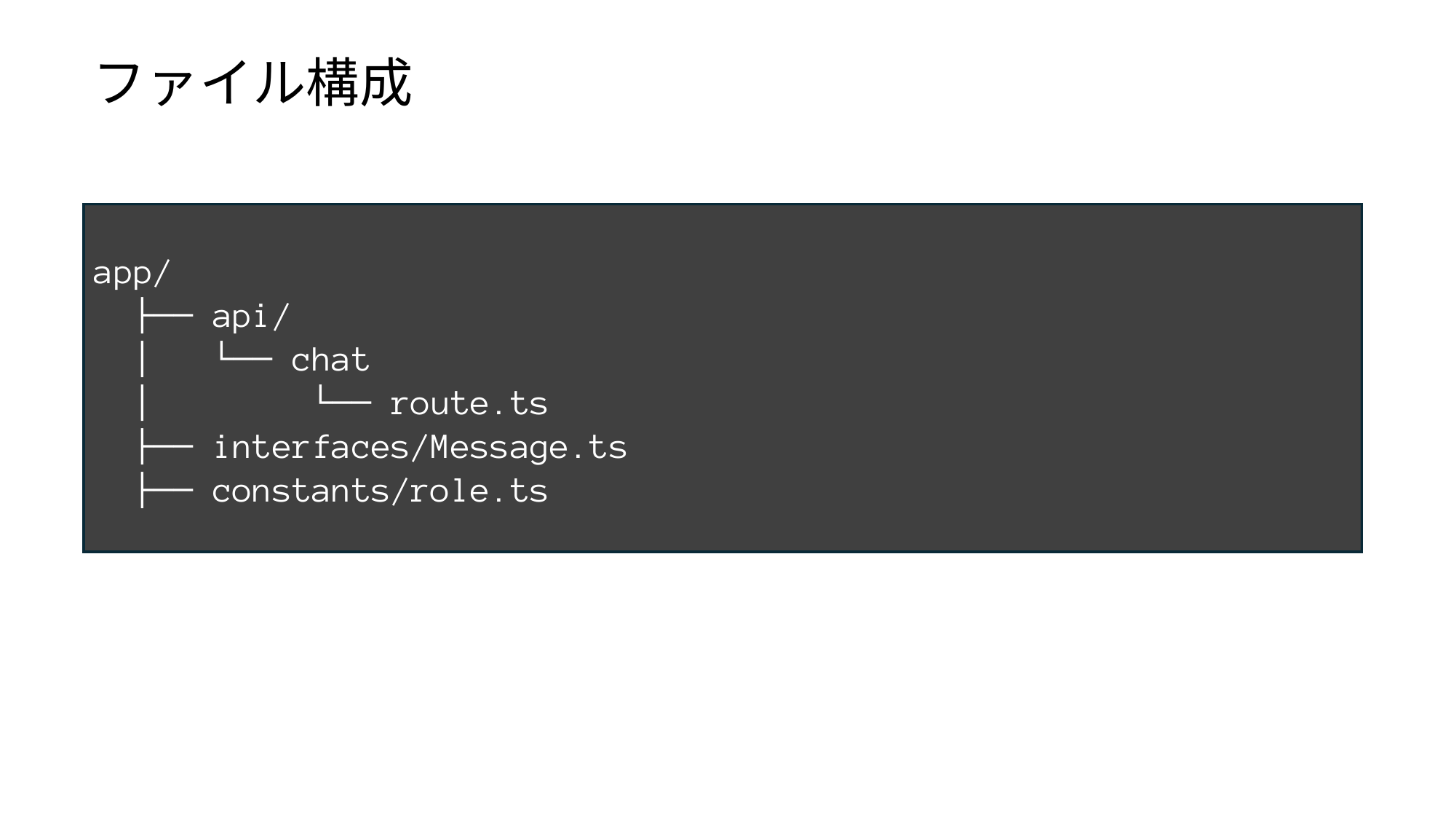

ファイル構成
app/
  ├── api/
  │   └── chat
  │        └── route.ts
  ├── interfaces/Message.ts
  ├── constants/role.ts